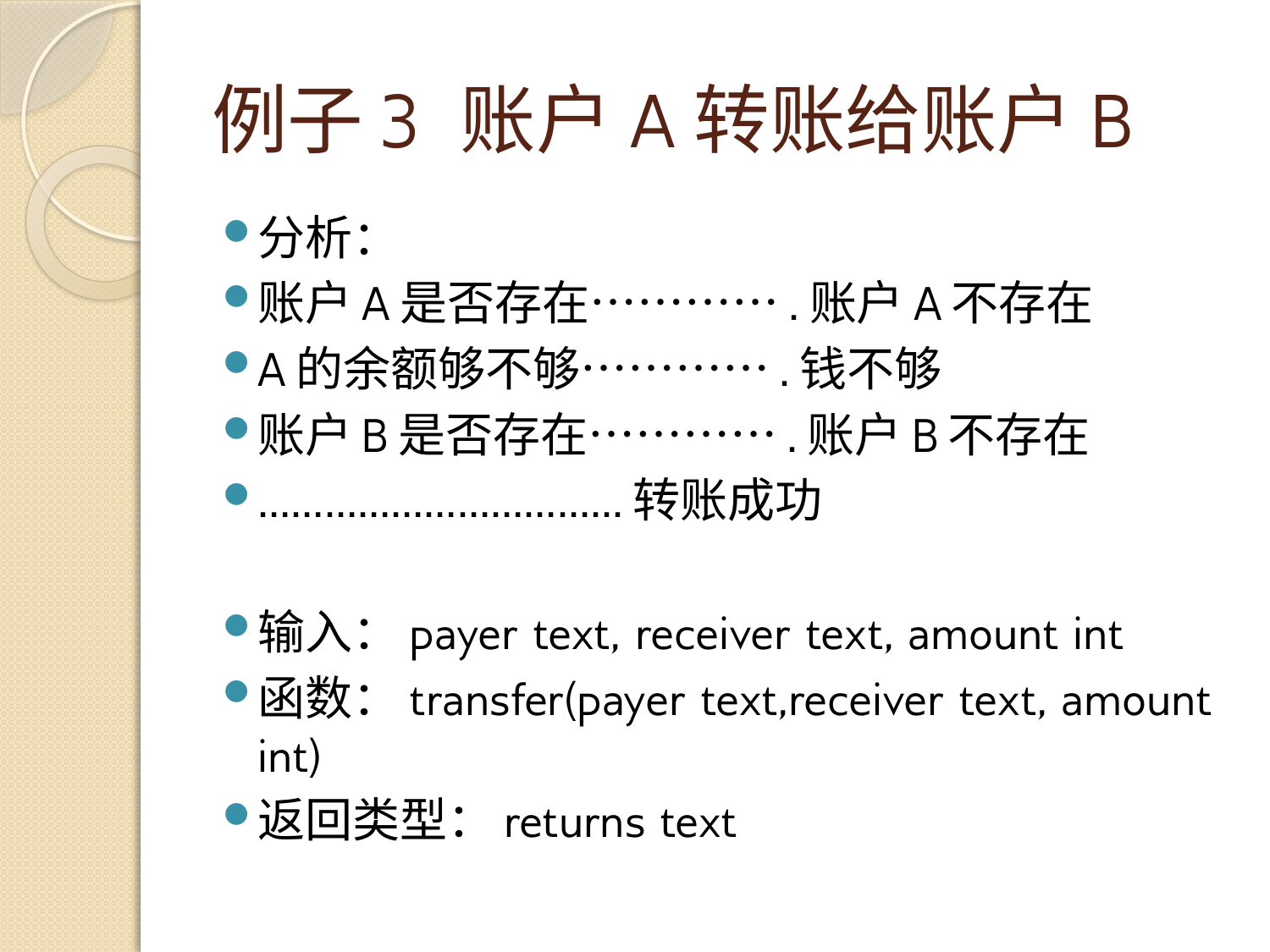

# 例子3 账户A转账给账户B
分析：
账户A是否存在………….账户A不存在
A的余额够不够………….钱不够
账户B是否存在………….账户B不存在
…………………………...转账成功

输入：payer text, receiver text, amount int
函数：transfer(payer text,receiver text, amount int)
返回类型：returns text